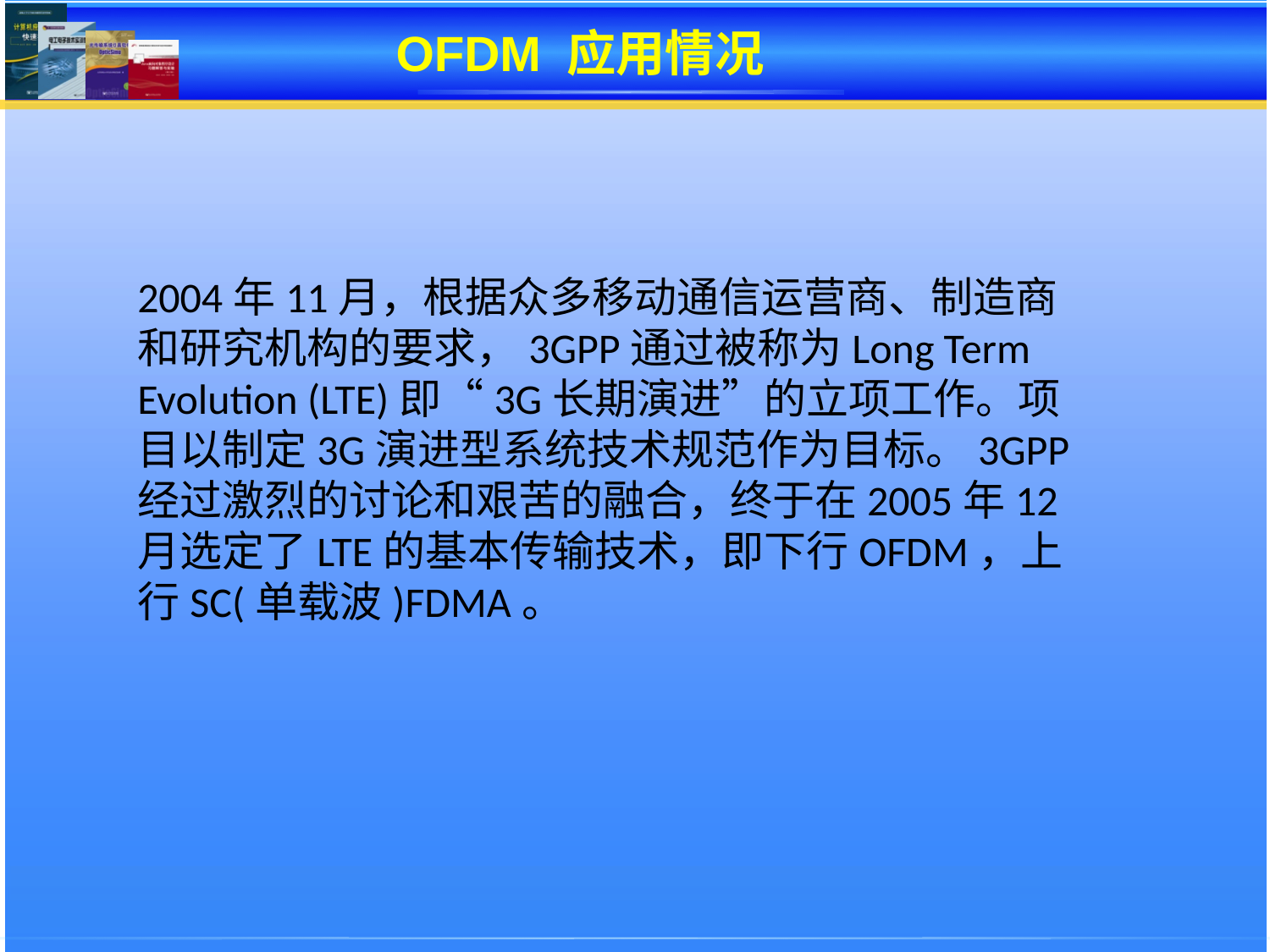

OFDM 应用情况
2004年11月，根据众多移动通信运营商、制造商和研究机构的要求，3GPP通过被称为Long Term Evolution (LTE)即“3G长期演进”的立项工作。项目以制定3G演进型系统技术规范作为目标。3GPP经过激烈的讨论和艰苦的融合，终于在2005年12月选定了LTE的基本传输技术，即下行OFDM，上行SC(单载波)FDMA。